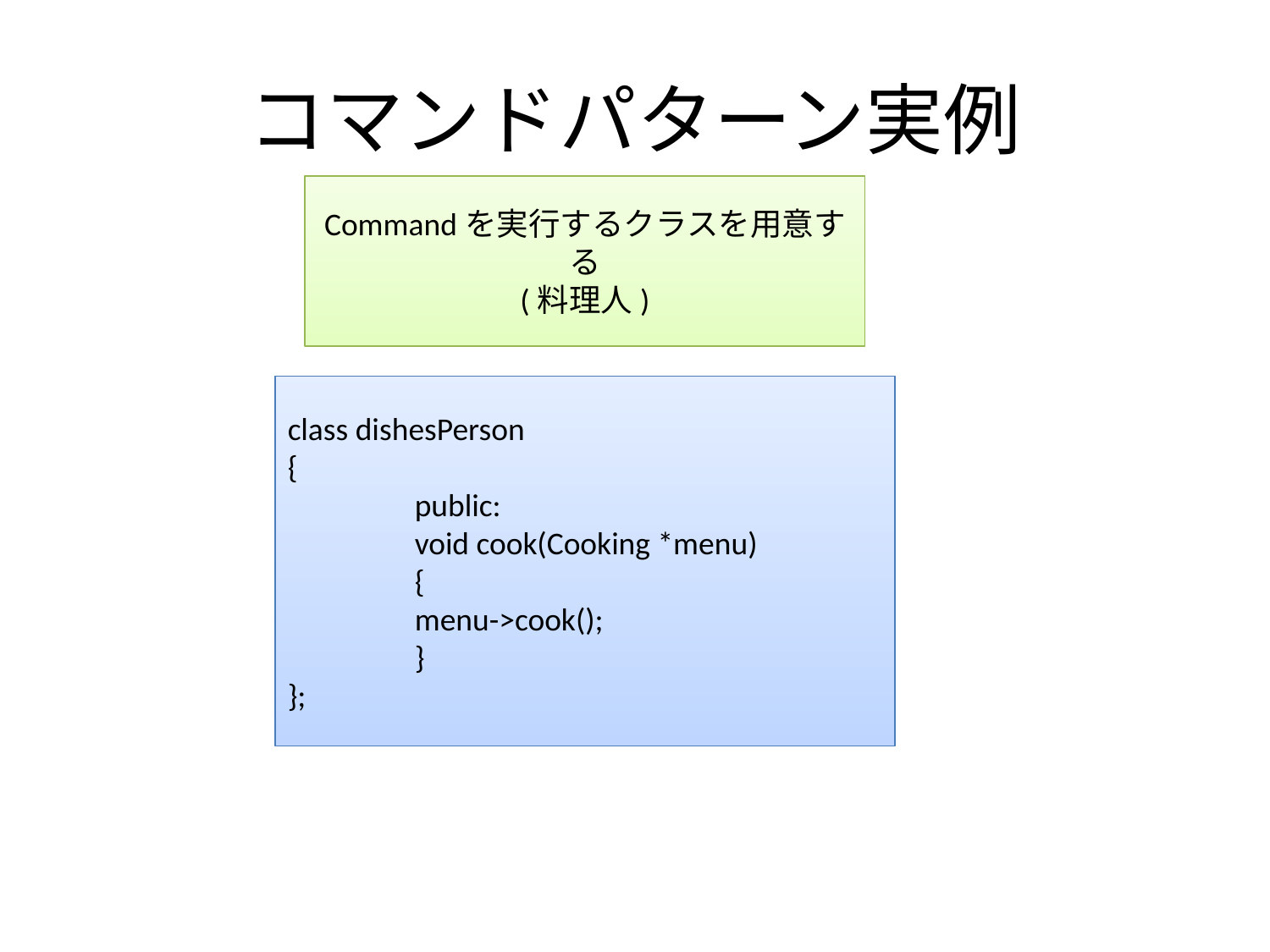

# コマンドパターン実例
Commandを実行するクラスを用意する
(料理人)
class dishesPerson
{
	public:
	void cook(Cooking *menu)
	{
	menu->cook();
	}
};